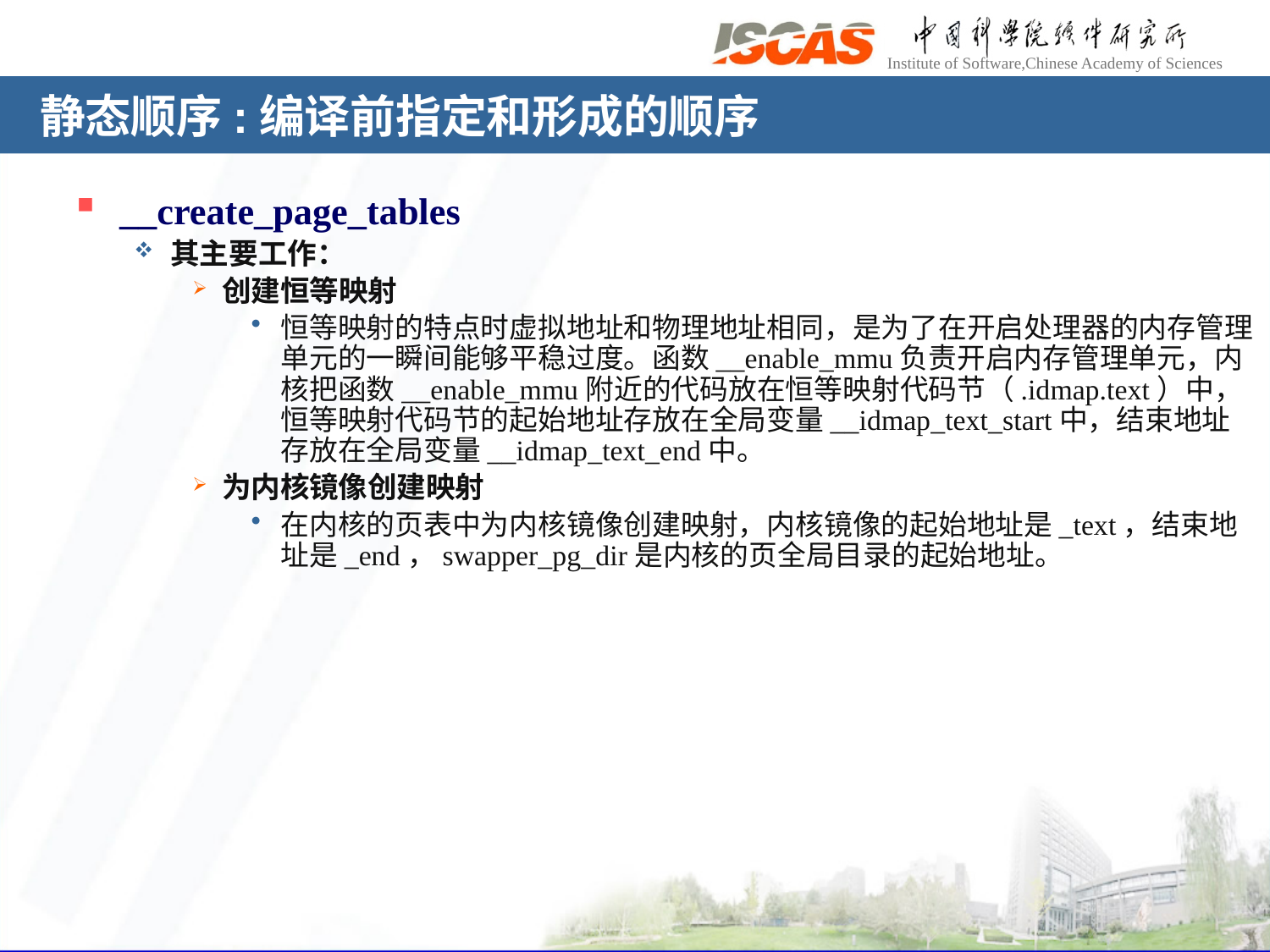

# 静态顺序:编译前指定和形成的顺序
__create_page_tables
其主要工作：
创建恒等映射
恒等映射的特点时虚拟地址和物理地址相同，是为了在开启处理器的内存管理单元的一瞬间能够平稳过度。函数__enable_mmu负责开启内存管理单元，内核把函数__enable_mmu附近的代码放在恒等映射代码节（.idmap.text）中，恒等映射代码节的起始地址存放在全局变量__idmap_text_start中，结束地址存放在全局变量__idmap_text_end中。
为内核镜像创建映射
在内核的页表中为内核镜像创建映射，内核镜像的起始地址是_text，结束地址是_end，swapper_pg_dir是内核的页全局目录的起始地址。